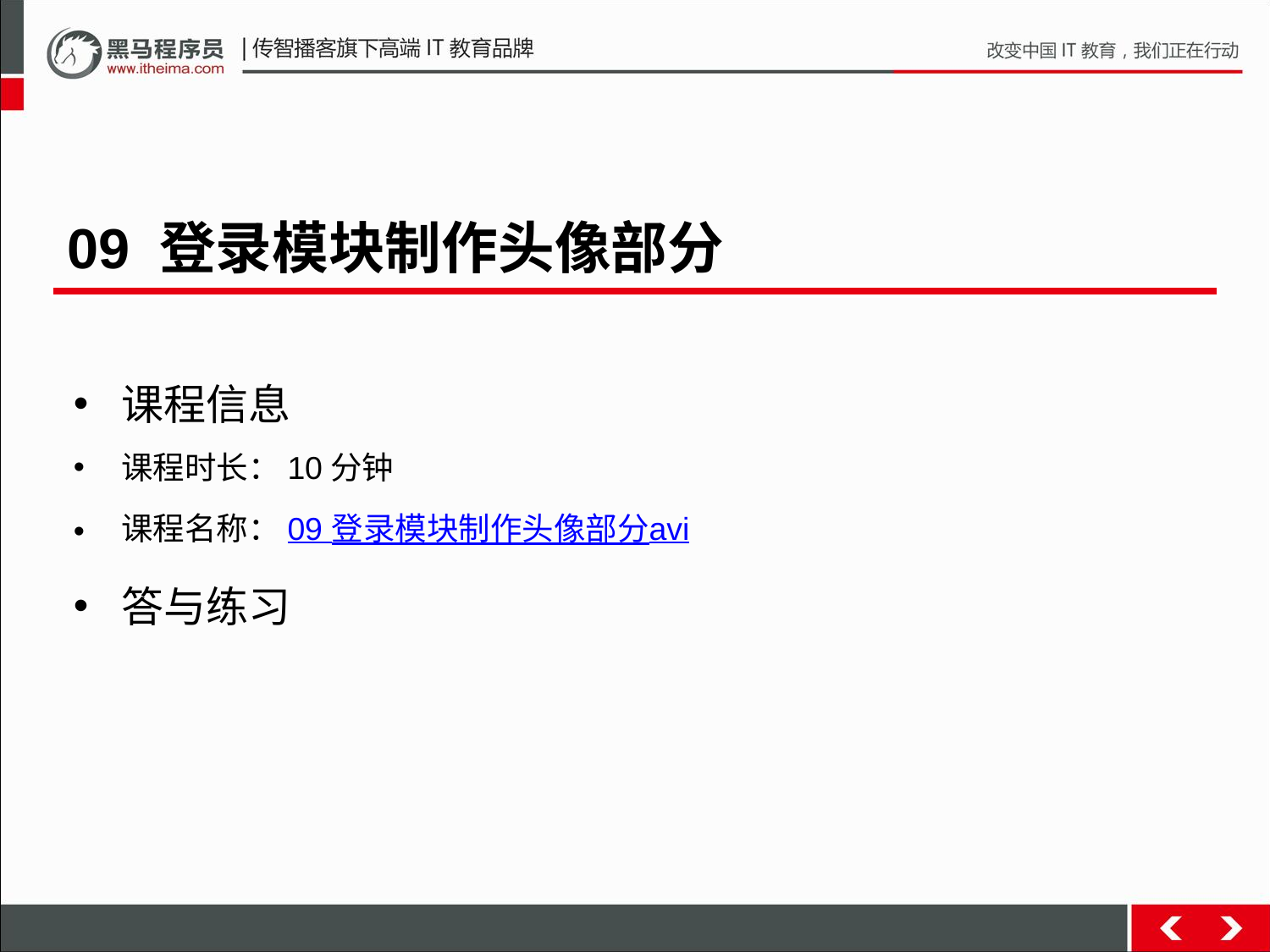

09 登录模块制作头像部分
课程信息
课程时长：10分钟
课程名称：09 登录模块制作头像部分avi
答与练习